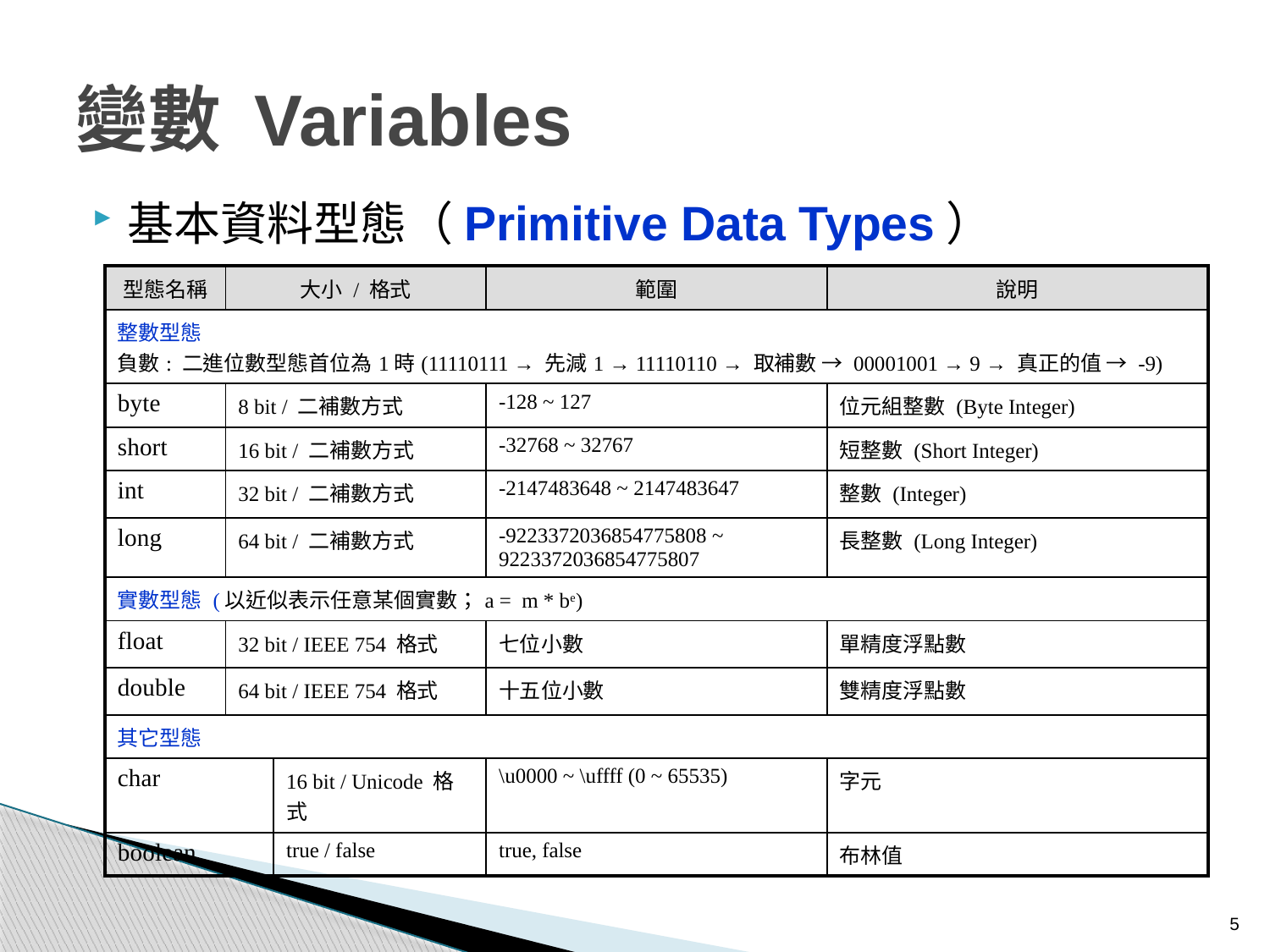

# 變數 Variables
基本資料型態（Primitive Data Types）
| 型態名稱 | 大小 / 格式 |  | 範圍 | 說明 |
| --- | --- | --- | --- | --- |
| 整數型態 負數: 二進位數型態首位為1時(11110111 → 先減1 → 11110110 → 取補數 → 00001001 → 9 → 真正的值 → -9) |  |  |  |  |
| byte | 8 bit / 二補數方式 |  | -128 ~ 127 | 位元組整數 (Byte Integer) |
| short | 16 bit / 二補數方式 |  | -32768 ~ 32767 | 短整數 (Short Integer) |
| int | 32 bit / 二補數方式 |  | -2147483648 ~ 2147483647 | 整數 (Integer) |
| long | 64 bit / 二補數方式 |  | -9223372036854775808 ~ 9223372036854775807 | 長整數 (Long Integer) |
| 實數型態 (以近似表示任意某個實數；a = m \* be) |  |  |  |  |
| float | 32 bit / IEEE 754 格式 |  | 七位小數 | 單精度浮點數 |
| double | 64 bit / IEEE 754 格式 |  | 十五位小數 | 雙精度浮點數 |
| 其它型態 |  |  |  |  |
| char |  | 16 bit / Unicode 格式 | \u0000 ~ \uffff (0 ~ 65535) | 字元 |
| boolean |  | true / false | true, false | 布林值 |
5